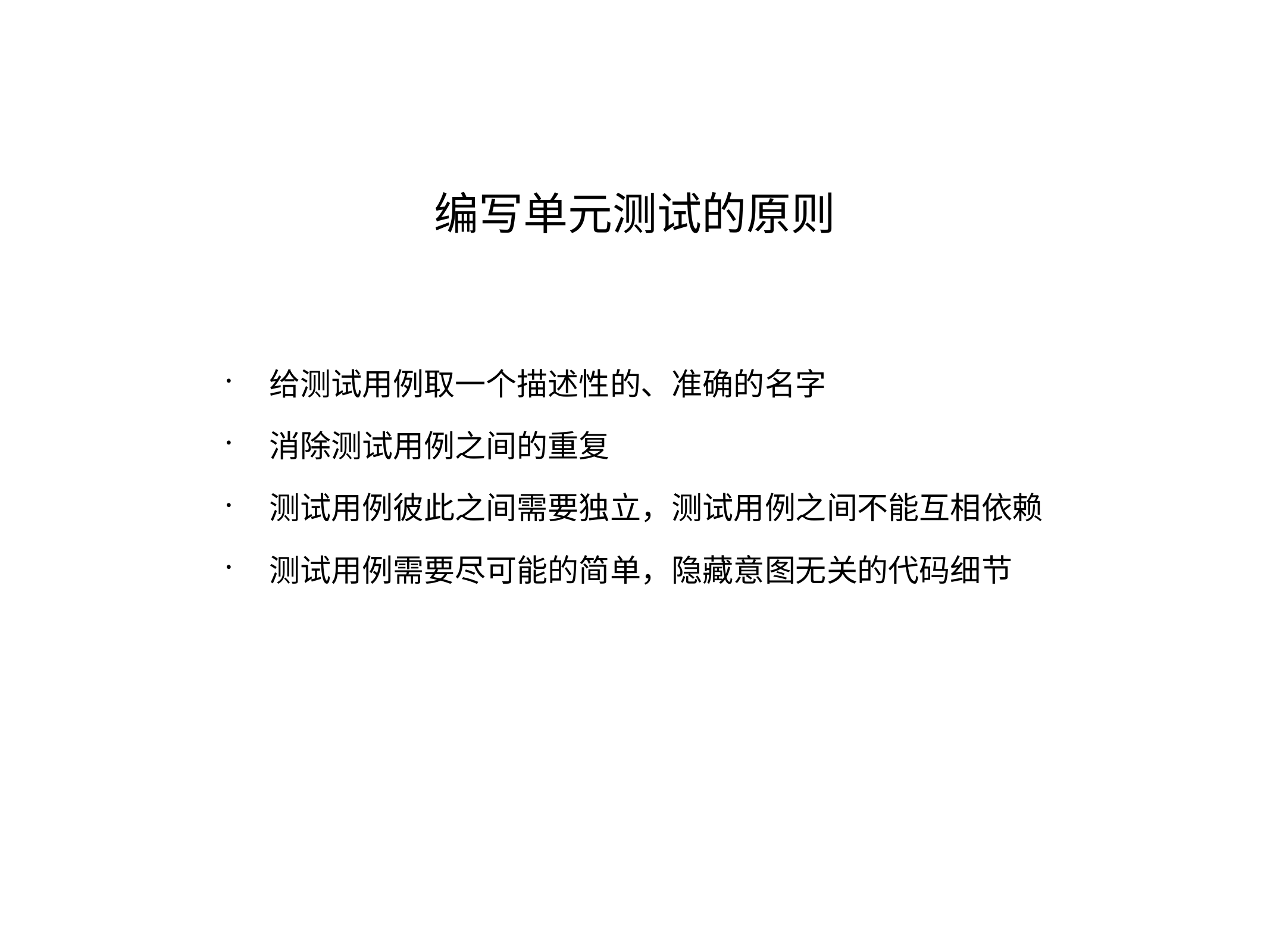

编写单元测试的原则
给测试用例取一个描述性的、准确的名字
消除测试用例之间的重复
测试用例彼此之间需要独立，测试用例之间不能互相依赖
测试用例需要尽可能的简单，隐藏意图无关的代码细节